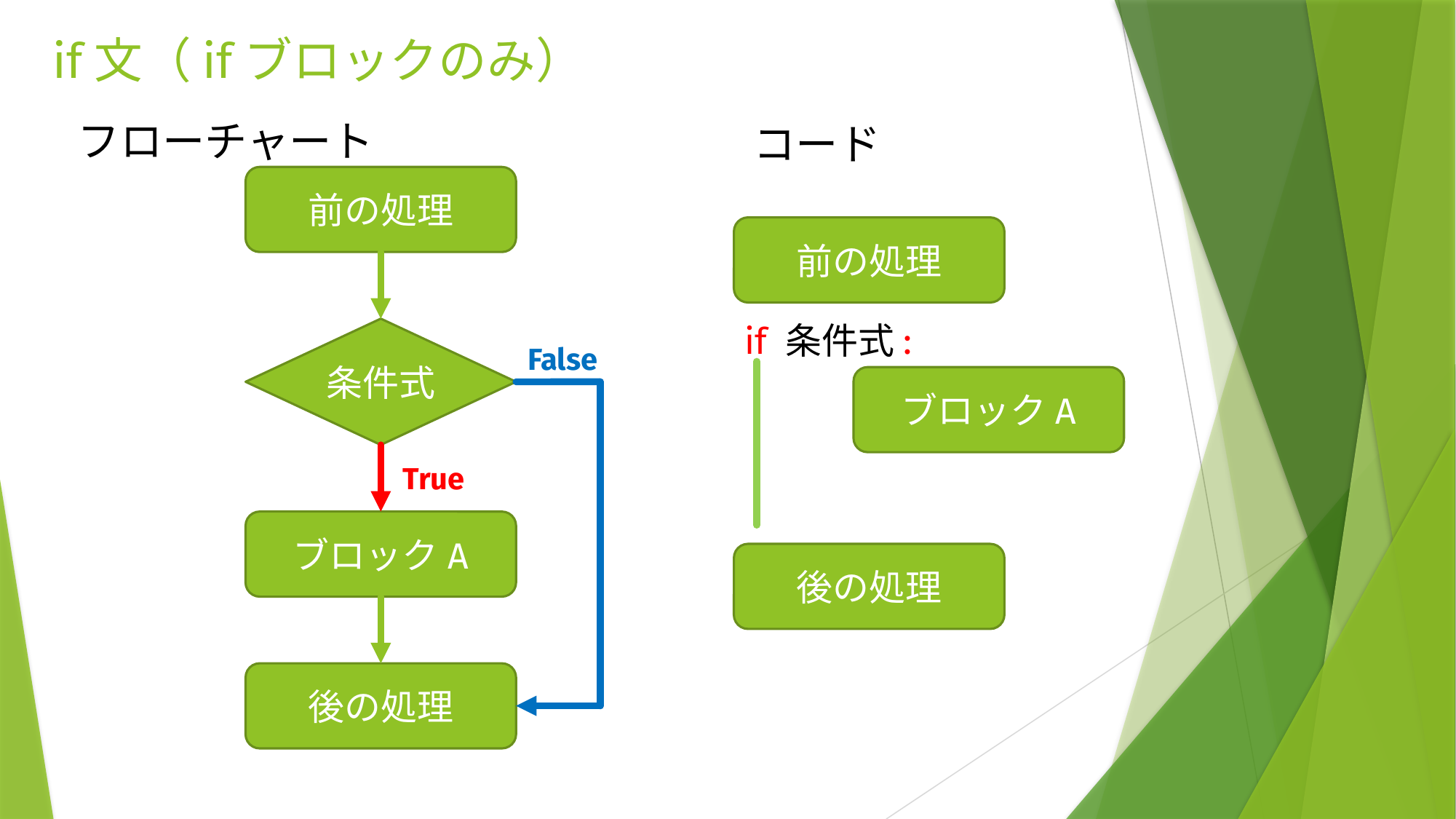

if文（ifブロックのみ）
フローチャート
コード
前の処理
前の処理
if 条件式:
条件式
False
ブロックA
True
ブロックA
後の処理
後の処理